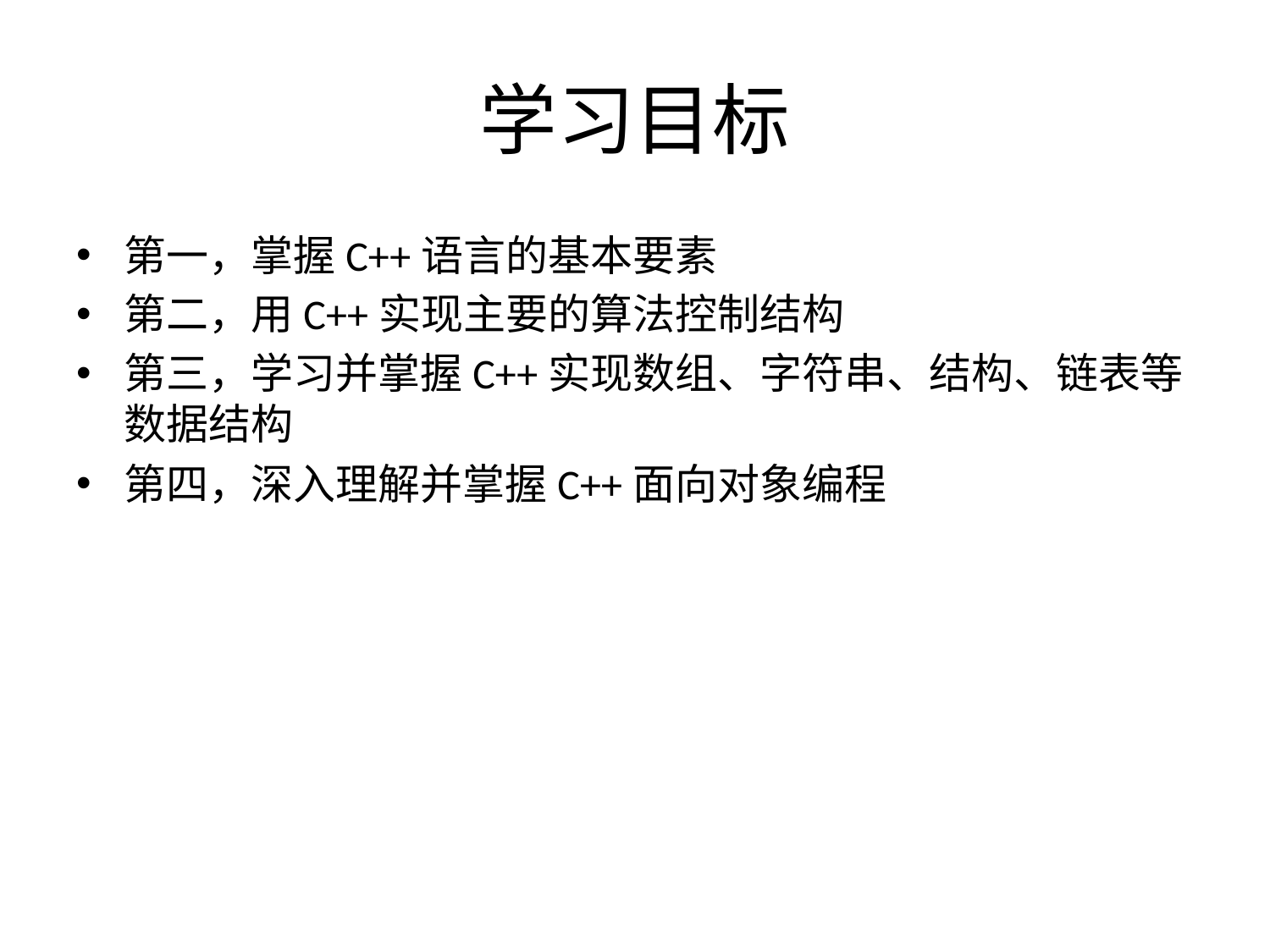

# 学习目标
第一，掌握C++语言的基本要素
第二，用C++实现主要的算法控制结构
第三，学习并掌握C++实现数组、字符串、结构、链表等数据结构
第四，深入理解并掌握C++面向对象编程